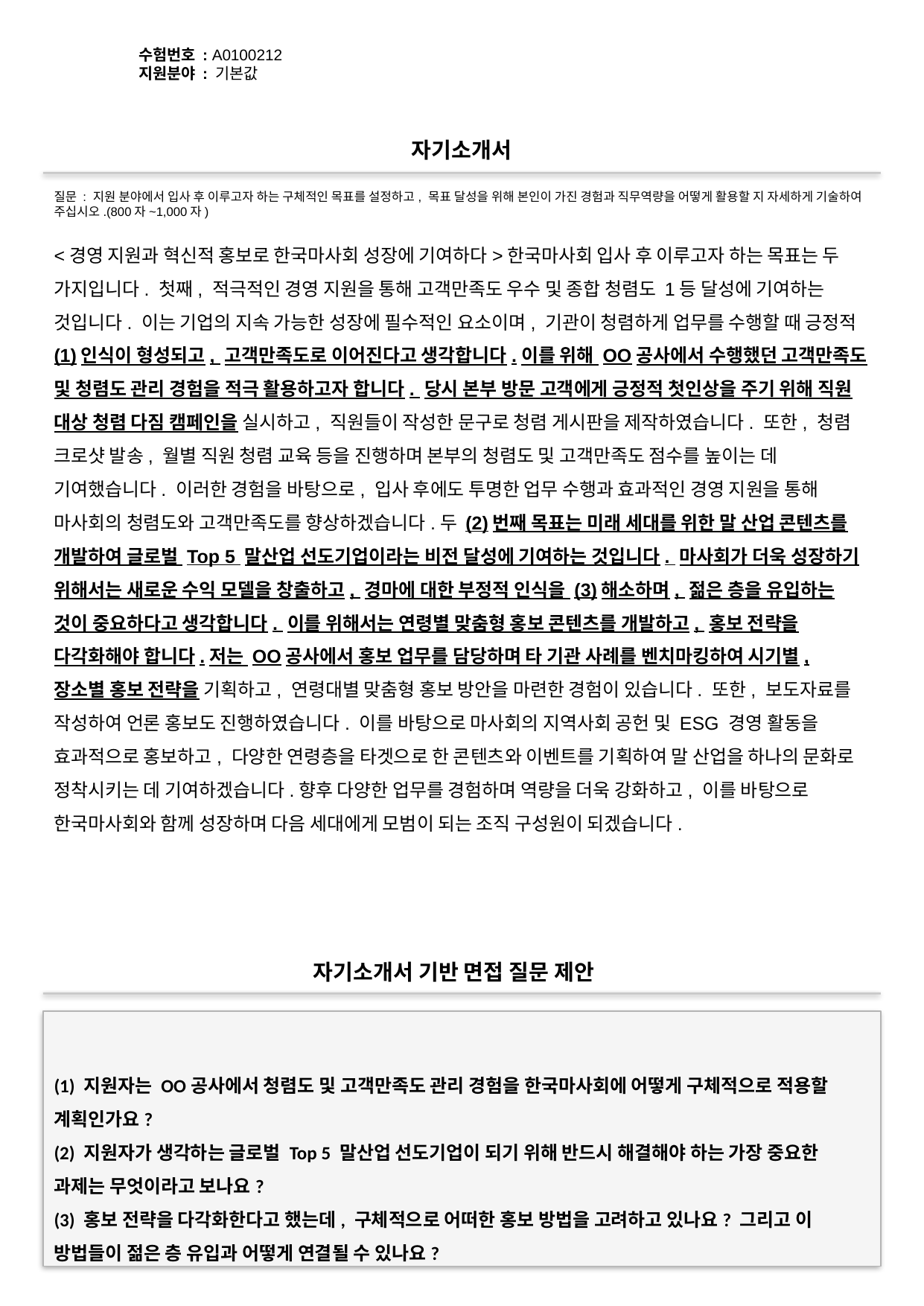

수험번호 : A0100212
지원분야 : 기본값
#

자기소개서

질문 : 지원 분야에서 입사 후 이루고자 하는 구체적인 목표를 설정하고, 목표 달성을 위해 본인이 가진 경험과 직무역량을 어떻게 활용할 지 자세하게 기술하여 주십시오.(800자~1,000자)

<경영 지원과 혁신적 홍보로 한국마사회 성장에 기여하다>한국마사회 입사 후 이루고자 하는 목표는 두 가지입니다. 첫째, 적극적인 경영 지원을 통해 고객만족도 우수 및 종합 청렴도 1등 달성에 기여하는 것입니다. 이는 기업의 지속 가능한 성장에 필수적인 요소이며, 기관이 청렴하게 업무를 수행할 때 긍정적 (1)인식이 형성되고, 고객만족도로 이어진다고 생각합니다.이를 위해 OO공사에서 수행했던 고객만족도 및 청렴도 관리 경험을 적극 활용하고자 합니다. 당시 본부 방문 고객에게 긍정적 첫인상을 주기 위해 직원 대상 청렴 다짐 캠페인을 실시하고, 직원들이 작성한 문구로 청렴 게시판을 제작하였습니다. 또한, 청렴 크로샷 발송, 월별 직원 청렴 교육 등을 진행하며 본부의 청렴도 및 고객만족도 점수를 높이는 데 기여했습니다. 이러한 경험을 바탕으로, 입사 후에도 투명한 업무 수행과 효과적인 경영 지원을 통해 마사회의 청렴도와 고객만족도를 향상하겠습니다.두 (2)번째 목표는 미래 세대를 위한 말 산업 콘텐츠를 개발하여 글로벌 Top 5 말산업 선도기업이라는 비전 달성에 기여하는 것입니다. 마사회가 더욱 성장하기 위해서는 새로운 수익 모델을 창출하고, 경마에 대한 부정적 인식을 (3)해소하며, 젊은 층을 유입하는 것이 중요하다고 생각합니다. 이를 위해서는 연령별 맞춤형 홍보 콘텐츠를 개발하고, 홍보 전략을 다각화해야 합니다.저는 OO공사에서 홍보 업무를 담당하며 타 기관 사례를 벤치마킹하여 시기별, 장소별 홍보 전략을 기획하고, 연령대별 맞춤형 홍보 방안을 마련한 경험이 있습니다. 또한, 보도자료를 작성하여 언론 홍보도 진행하였습니다. 이를 바탕으로 마사회의 지역사회 공헌 및 ESG 경영 활동을 효과적으로 홍보하고, 다양한 연령층을 타겟으로 한 콘텐츠와 이벤트를 기획하여 말 산업을 하나의 문화로 정착시키는 데 기여하겠습니다.향후 다양한 업무를 경험하며 역량을 더욱 강화하고, 이를 바탕으로 한국마사회와 함께 성장하며 다음 세대에게 모범이 되는 조직 구성원이 되겠습니다.

자기소개서 기반 면접 질문 제안

(1) 지원자는 OO공사에서 청렴도 및 고객만족도 관리 경험을 한국마사회에 어떻게 구체적으로 적용할 계획인가요?
(2) 지원자가 생각하는 글로벌 Top 5 말산업 선도기업이 되기 위해 반드시 해결해야 하는 가장 중요한 과제는 무엇이라고 보나요?
(3) 홍보 전략을 다각화한다고 했는데, 구체적으로 어떠한 홍보 방법을 고려하고 있나요? 그리고 이 방법들이 젊은 층 유입과 어떻게 연결될 수 있나요?